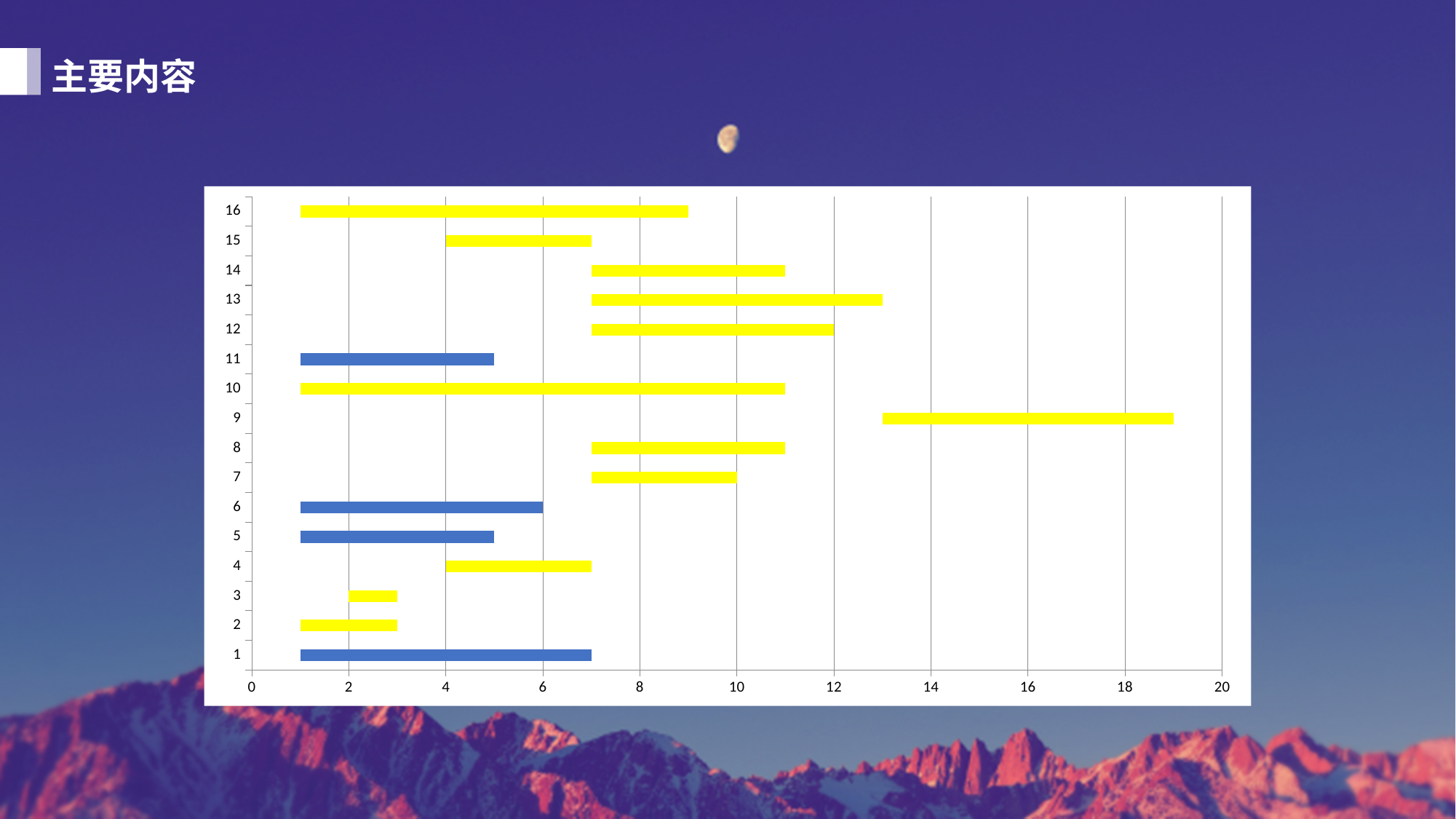

主要内容

### Chart

| Category | 开始时间 | 处理时间 |
|---|---|---|